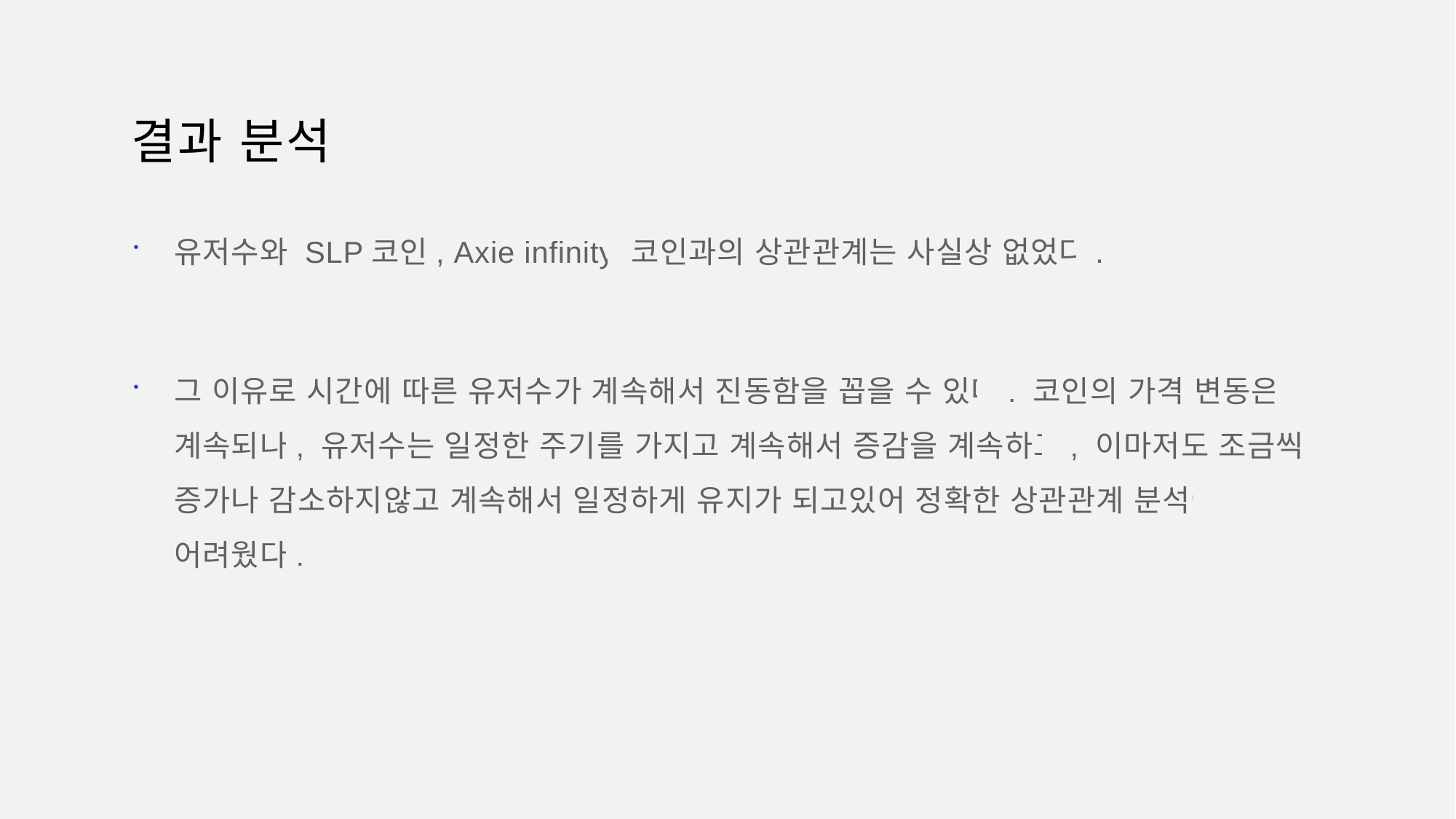

# 결과 분석
유저수와 SLP코인, Axie infinity 코인과의 상관관계는 사실상 없었다.

그 이유로 시간에 따른 유저수가 계속해서 진동함을 꼽을 수 있다. 코인의 가격 변동은 계속되나, 유저수는 일정한 주기를 가지고 계속해서 증감을 계속하고, 이마저도 조금씩 증가나 감소하지않고 계속해서 일정하게 유지가 되고있어 정확한 상관관계 분석이 어려웠다.